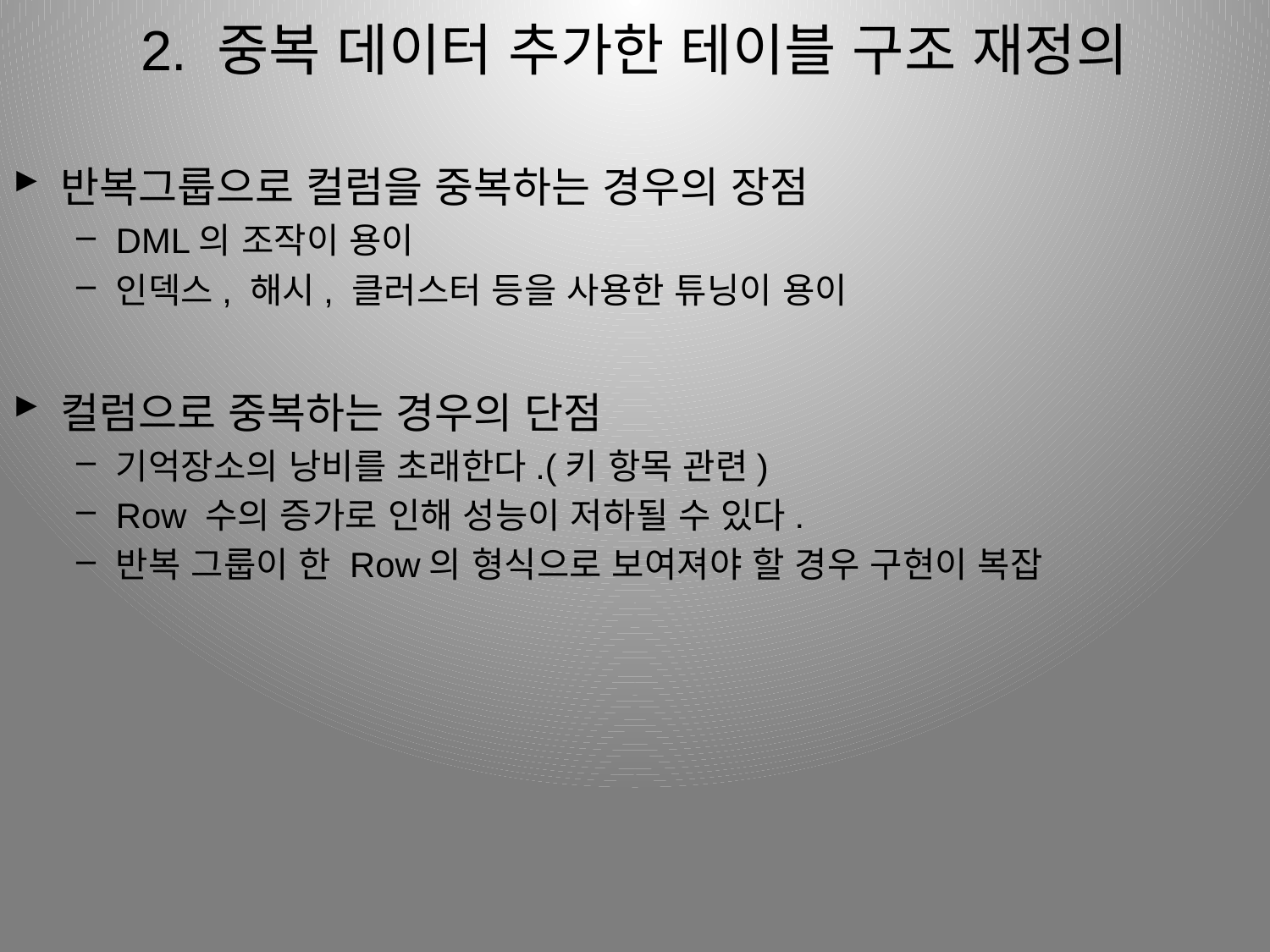

# 2. 중복 데이터 추가한 테이블 구조 재정의
반복그룹으로 컬럼을 중복하는 경우의 장점
DML의 조작이 용이
인덱스, 해시, 클러스터 등을 사용한 튜닝이 용이

컬럼으로 중복하는 경우의 단점
기억장소의 낭비를 초래한다.(키 항목 관련)
Row 수의 증가로 인해 성능이 저하될 수 있다.
반복 그룹이 한 Row의 형식으로 보여져야 할 경우 구현이 복잡